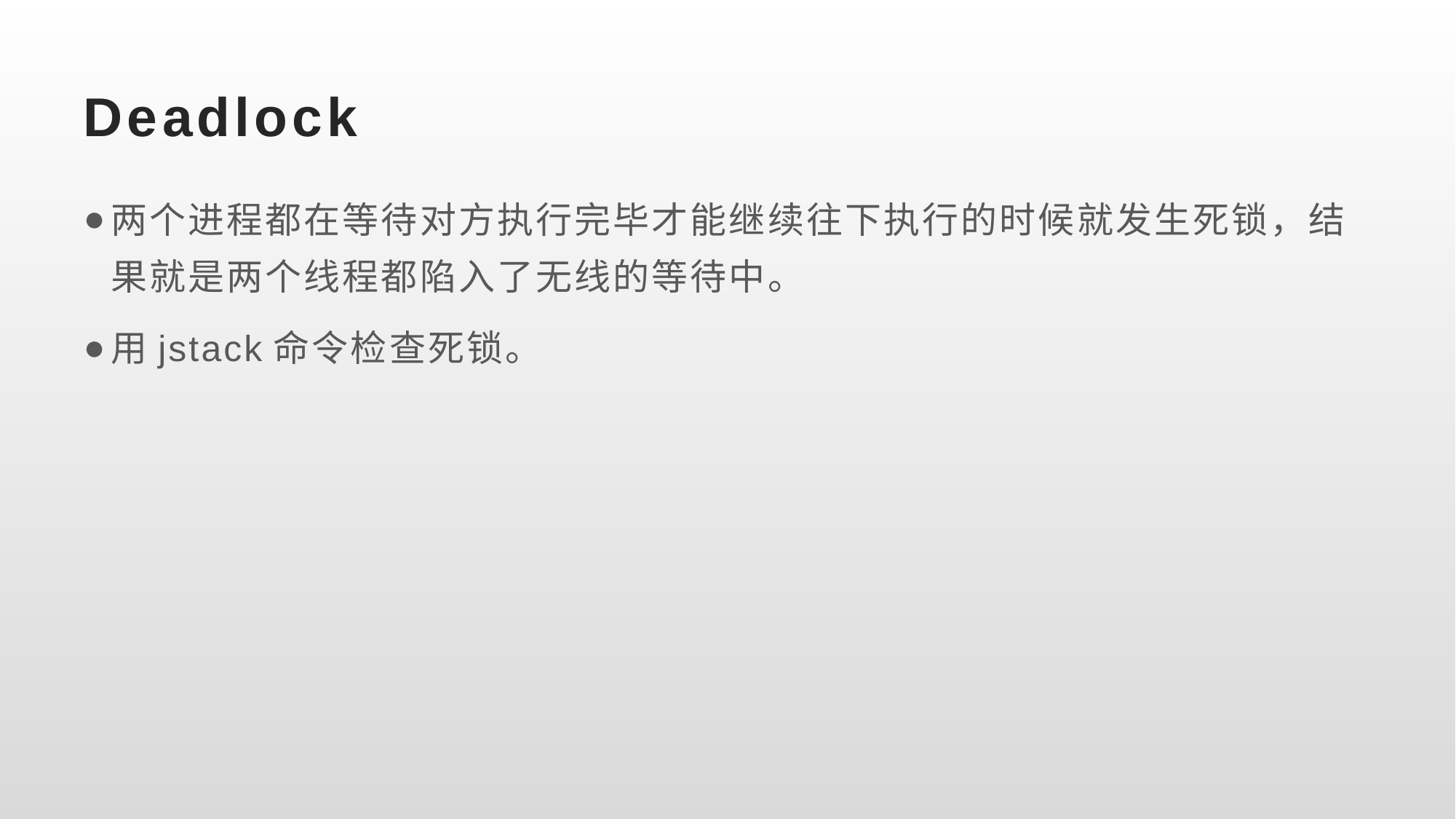

# Deadlock
两个进程都在等待对方执行完毕才能继续往下执行的时候就发生死锁，结果就是两个线程都陷入了无线的等待中。
用jstack命令检查死锁。